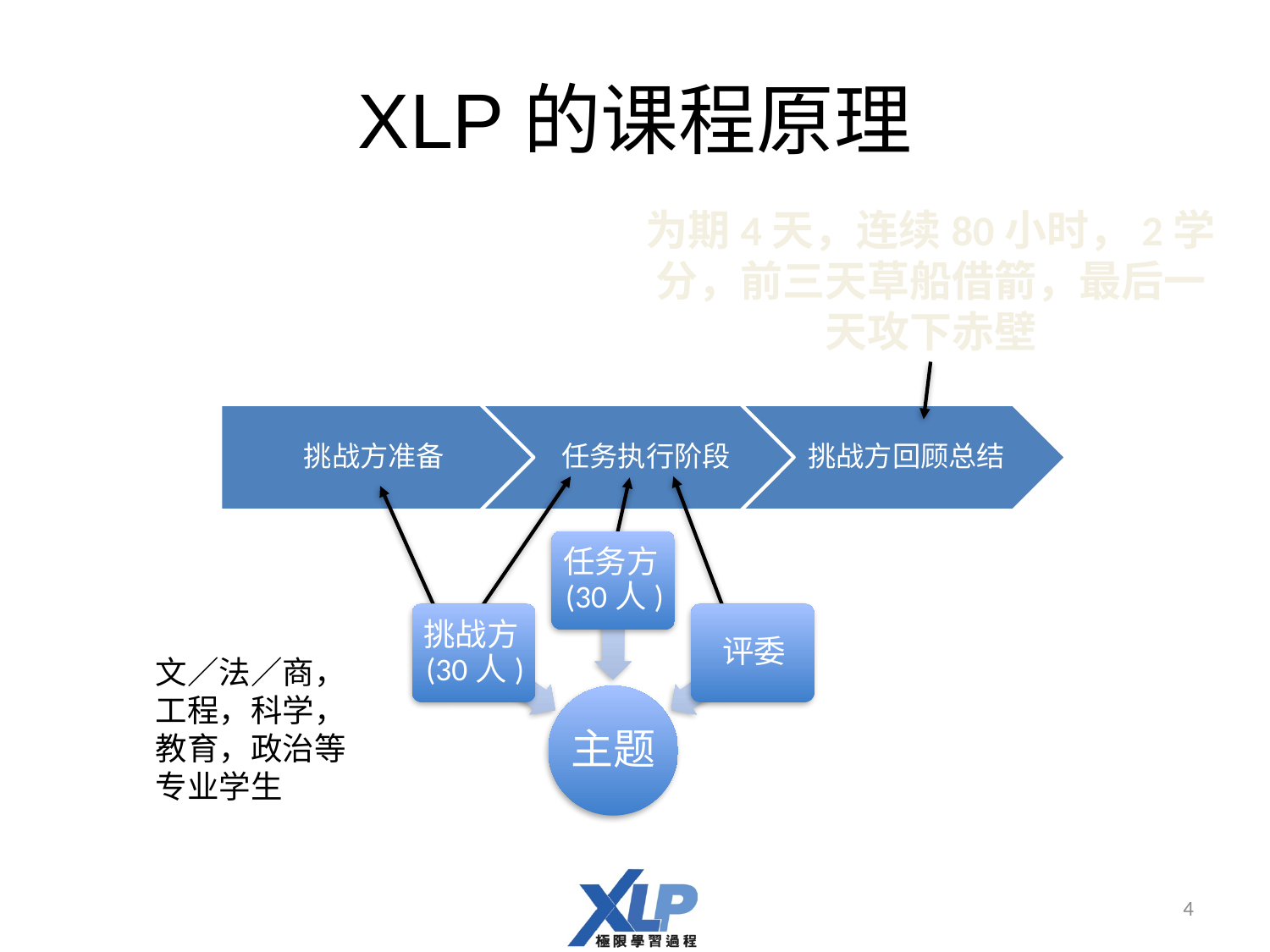

# XLP的课程原理
为期4天，连续80小时，2学分，前三天草船借箭，最后一天攻下赤壁
挑战方准备
任务执行阶段
挑战方回顾总结
主题
挑战方(30人)
任务方(30人)
评委
文／法／商，工程，科学，教育，政治等专业学生
4